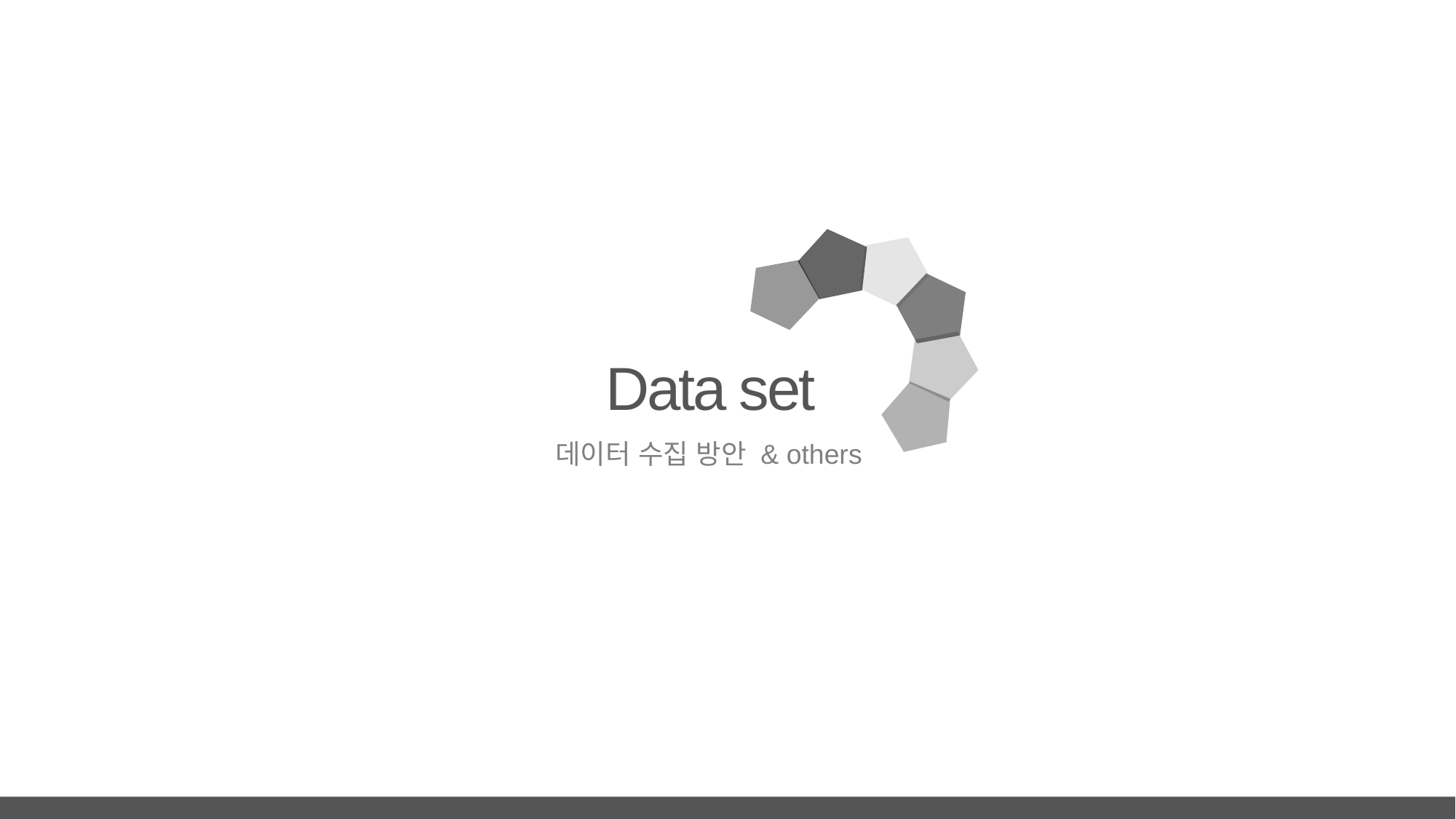

Data set
데이터 수집 방안 & others